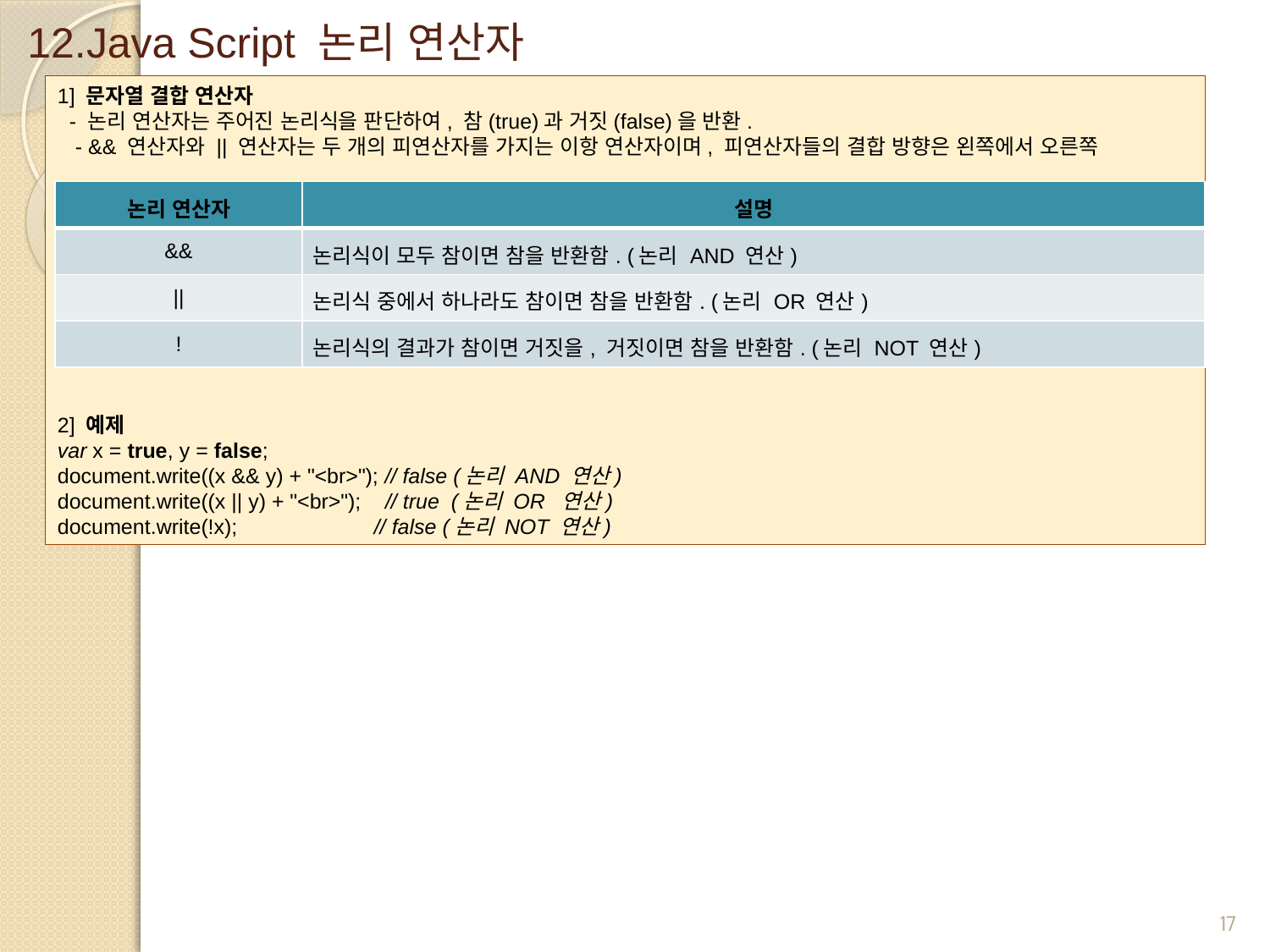

# 12.Java Script 논리 연산자
1] 문자열 결합 연산자
  - 논리 연산자는 주어진 논리식을 판단하여, 참(true)과 거짓(false)을 반환.
   - && 연산자와 || 연산자는 두 개의 피연산자를 가지는 이항 연산자이며, 피연산자들의 결합 방향은 왼쪽에서 오른쪽

2] 예제
var x = true, y = false;
document.write((x && y) + "<br>"); // false (논리 AND 연산)
document.write((x || y) + "<br>");    // true  (논리 OR  연산)
document.write(!x);                       // false (논리 NOT 연산)
| 논리 연산자 | 설명 |
| --- | --- |
| && | 논리식이 모두 참이면 참을 반환함. (논리 AND 연산) |
| || | 논리식 중에서 하나라도 참이면 참을 반환함. (논리 OR 연산) |
| ! | 논리식의 결과가 참이면 거짓을, 거짓이면 참을 반환함. (논리 NOT 연산) |
17